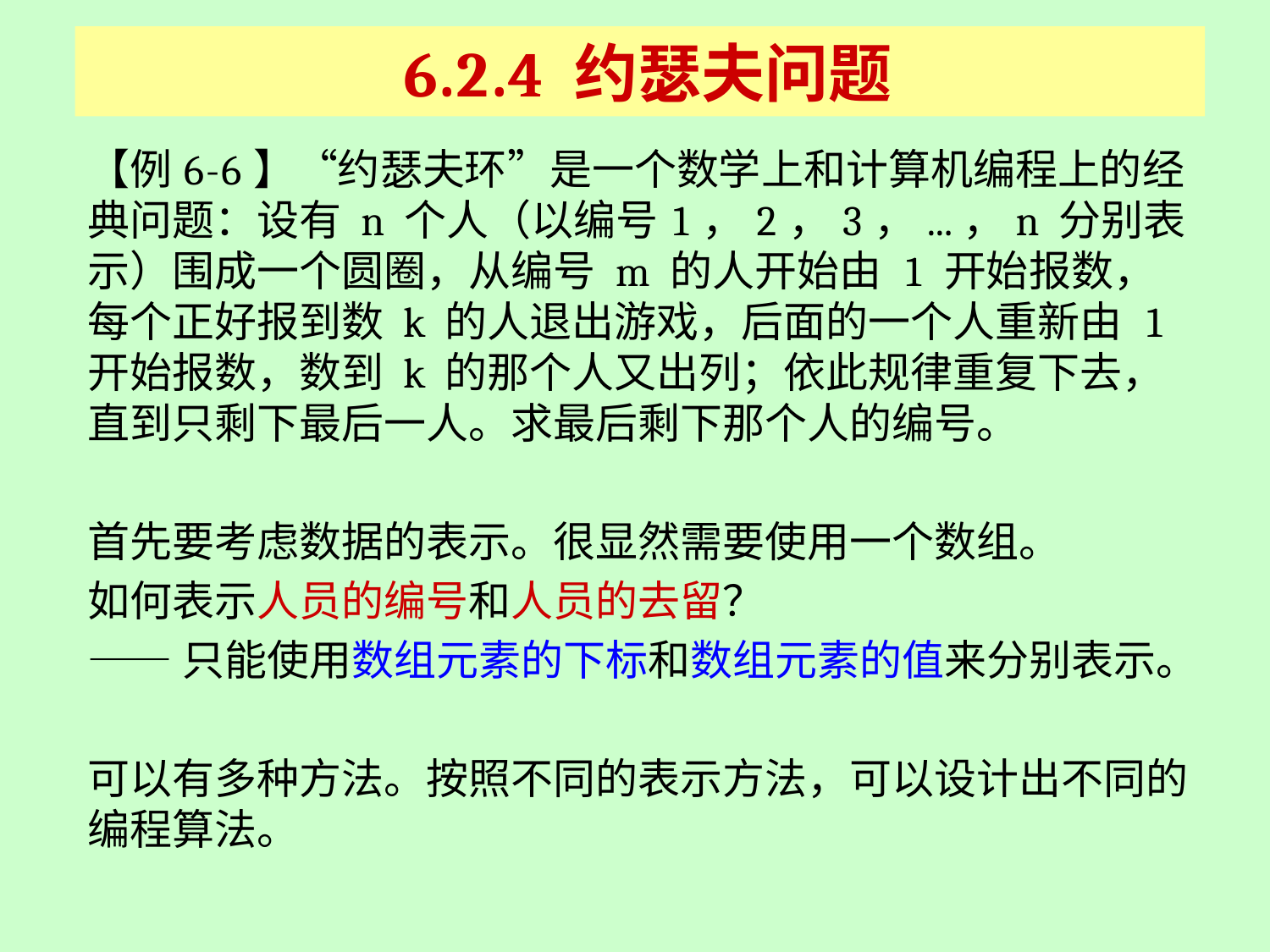

# 6.2.4 约瑟夫问题
【例6-6】“约瑟夫环”是一个数学上和计算机编程上的经典问题：设有 n 个人（以编号1，2，3，...，n 分别表示）围成一个圆圈，从编号 m 的人开始由 1 开始报数，每个正好报到数 k 的人退出游戏，后面的一个人重新由 1 开始报数，数到 k 的那个人又出列；依此规律重复下去，直到只剩下最后一人。求最后剩下那个人的编号。

首先要考虑数据的表示。很显然需要使用一个数组。
如何表示人员的编号和人员的去留？
——只能使用数组元素的下标和数组元素的值来分别表示。

可以有多种方法。按照不同的表示方法，可以设计出不同的编程算法。
37